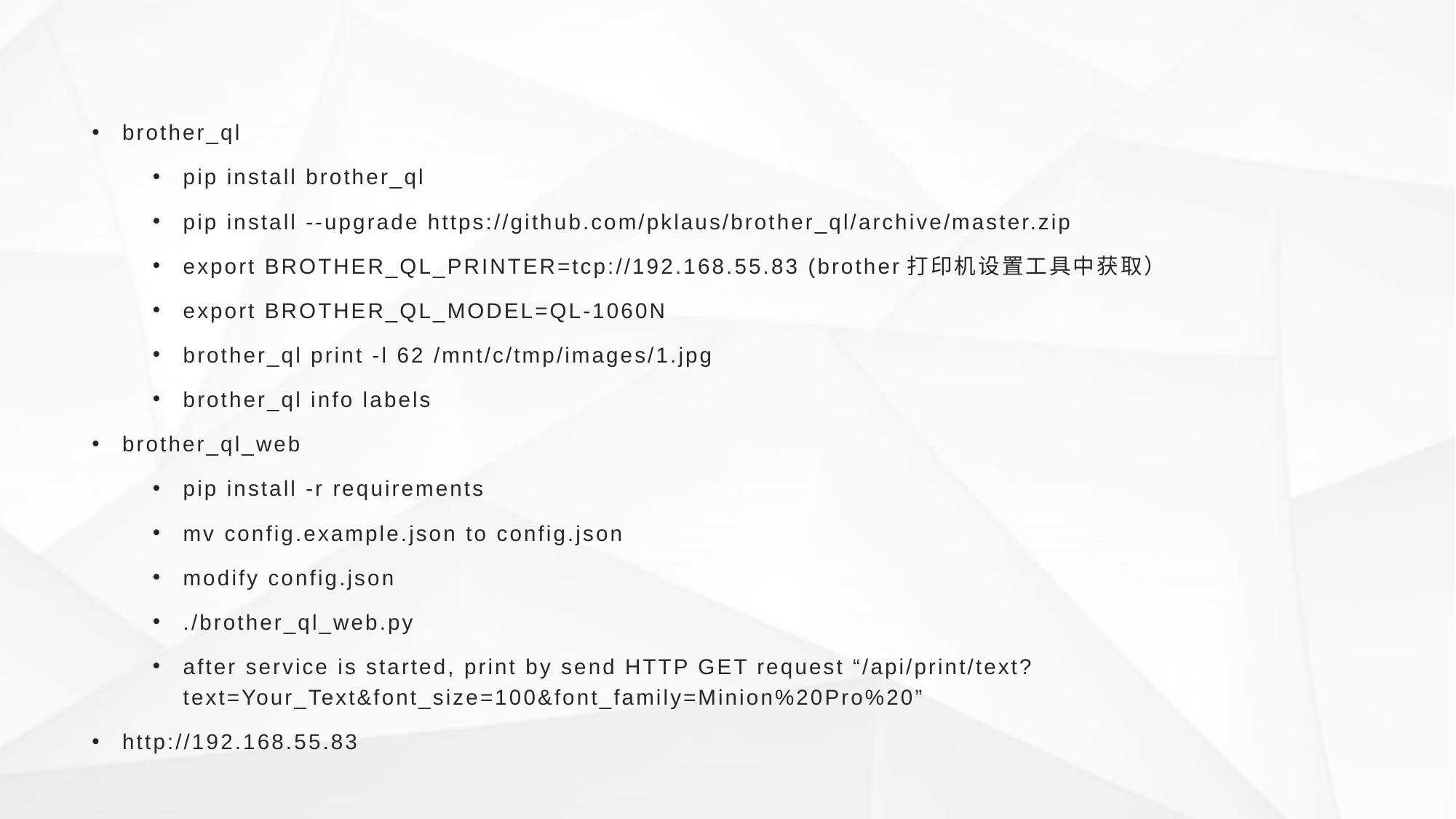

#
brother_ql
pip install brother_ql
pip install --upgrade https://github.com/pklaus/brother_ql/archive/master.zip
export BROTHER_QL_PRINTER=tcp://192.168.55.83 (brother打印机设置工具中获取）
export BROTHER_QL_MODEL=QL-1060N
brother_ql print -l 62 /mnt/c/tmp/images/1.jpg
brother_ql info labels
brother_ql_web
pip install -r requirements
mv config.example.json to config.json
modify config.json
./brother_ql_web.py
after service is started, print by send HTTP GET request “/api/print/text?text=Your_Text&font_size=100&font_family=Minion%20Pro%20”
http://192.168.55.83